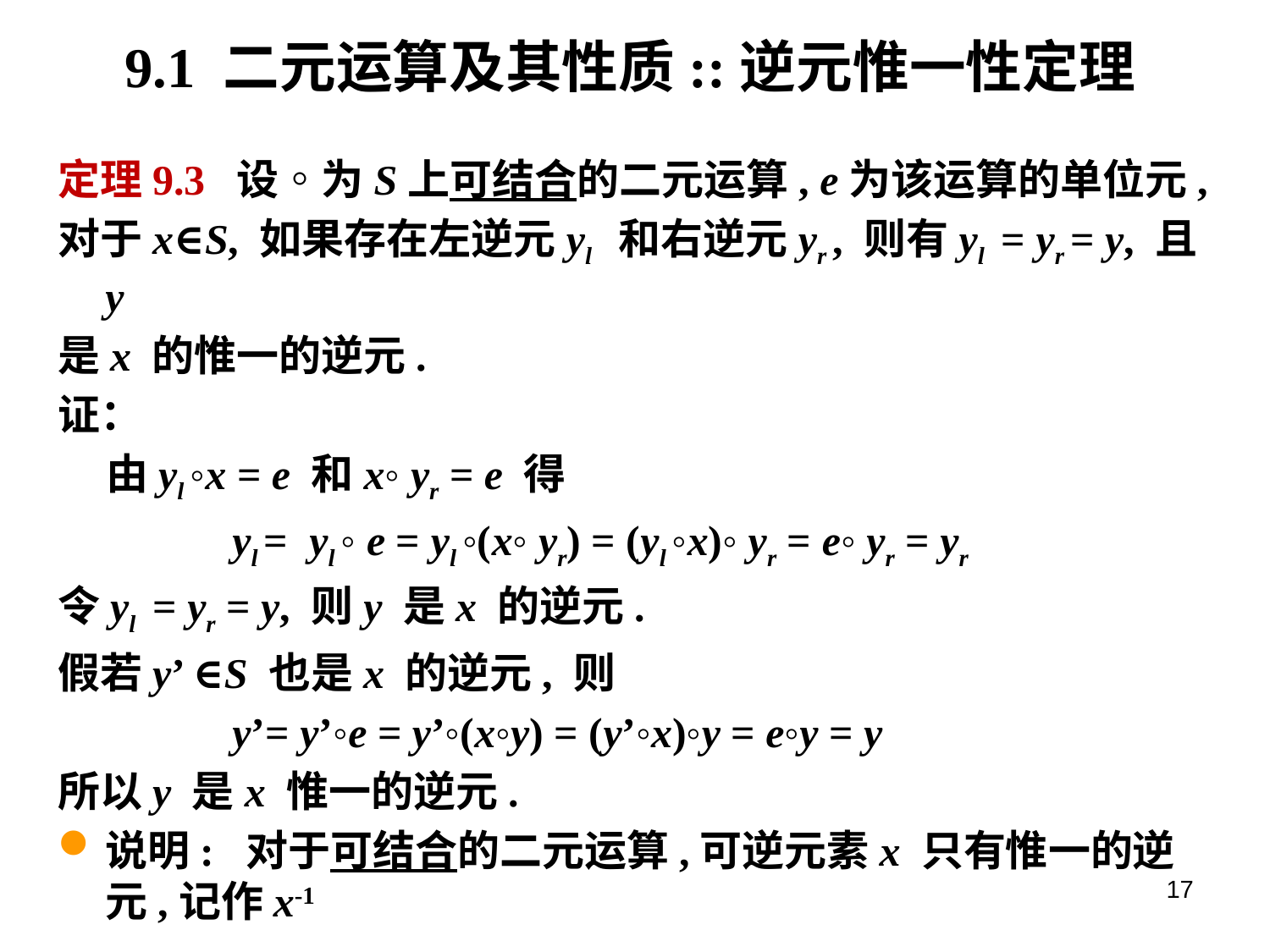

# 9.1 二元运算及其性质::逆元惟一性定理
定理9.3  设◦为S上可结合的二元运算, e为该运算的单位元,
对于x∈S, 如果存在左逆元yl  和右逆元yr , 则有yl  = yr = y, 且y
是x 的惟一的逆元.
证：
    由yl ◦x = e 和x◦ yr = e 得
 		yl =  yl ◦ e = yl ◦(x◦ yr) = (yl ◦x)◦ yr = e◦ yr = yr
令yl  = yr = y, 则y 是x 的逆元.
假若y’ ∈S 也是x 的逆元, 则
		y’= y’◦e = y’◦(x◦y) = (y’◦x)◦y = e◦y = y
所以y 是x 惟一的逆元.
说明:  对于可结合的二元运算,可逆元素x 只有惟一的逆元,记作x-1
17